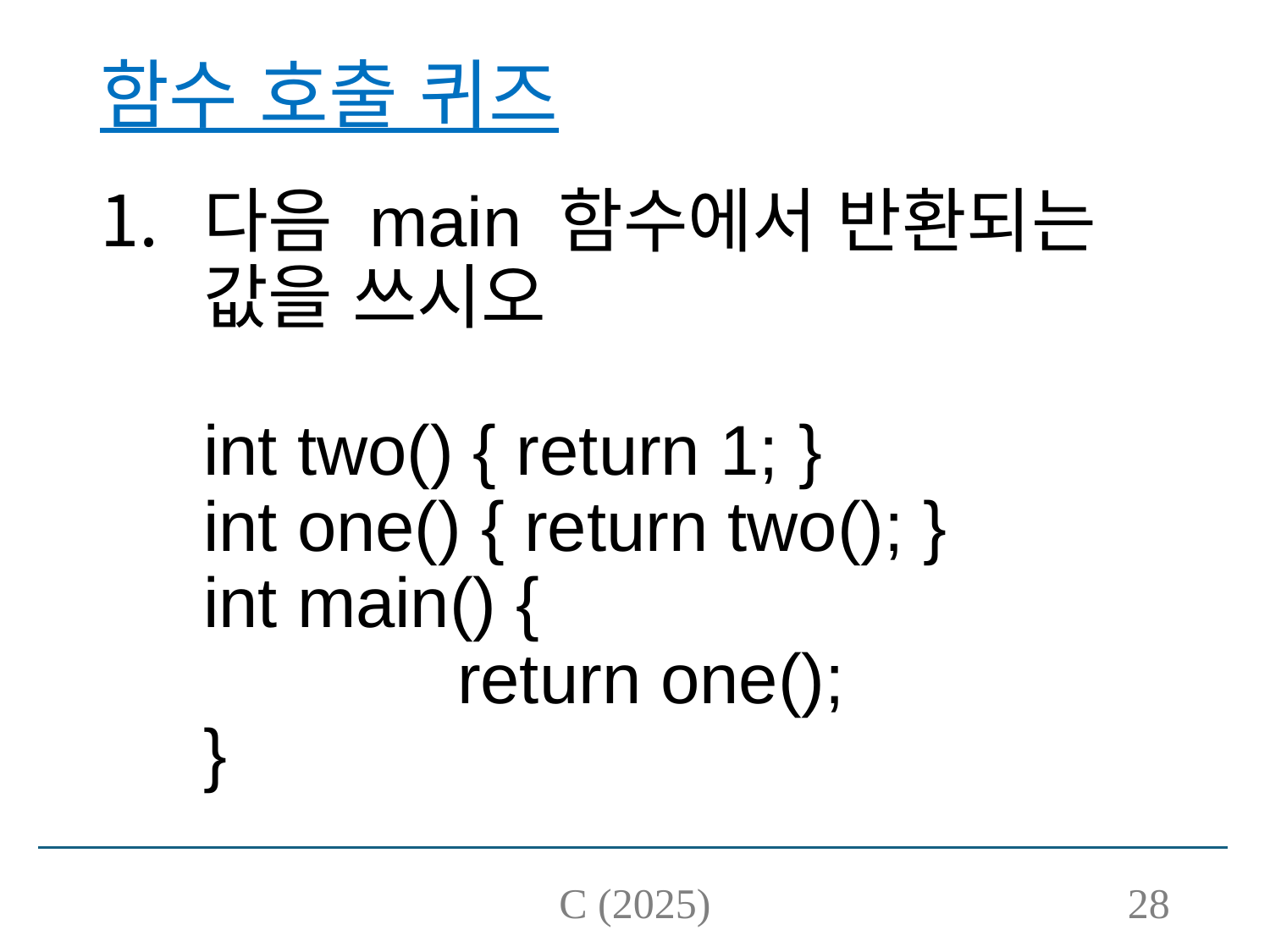

# 함수 호출 퀴즈
다음 main 함수에서 반환되는 값을 쓰시오
int two() { return 1; }
int one() { return two(); }
int main() {
		return one();
}
C (2025)
28